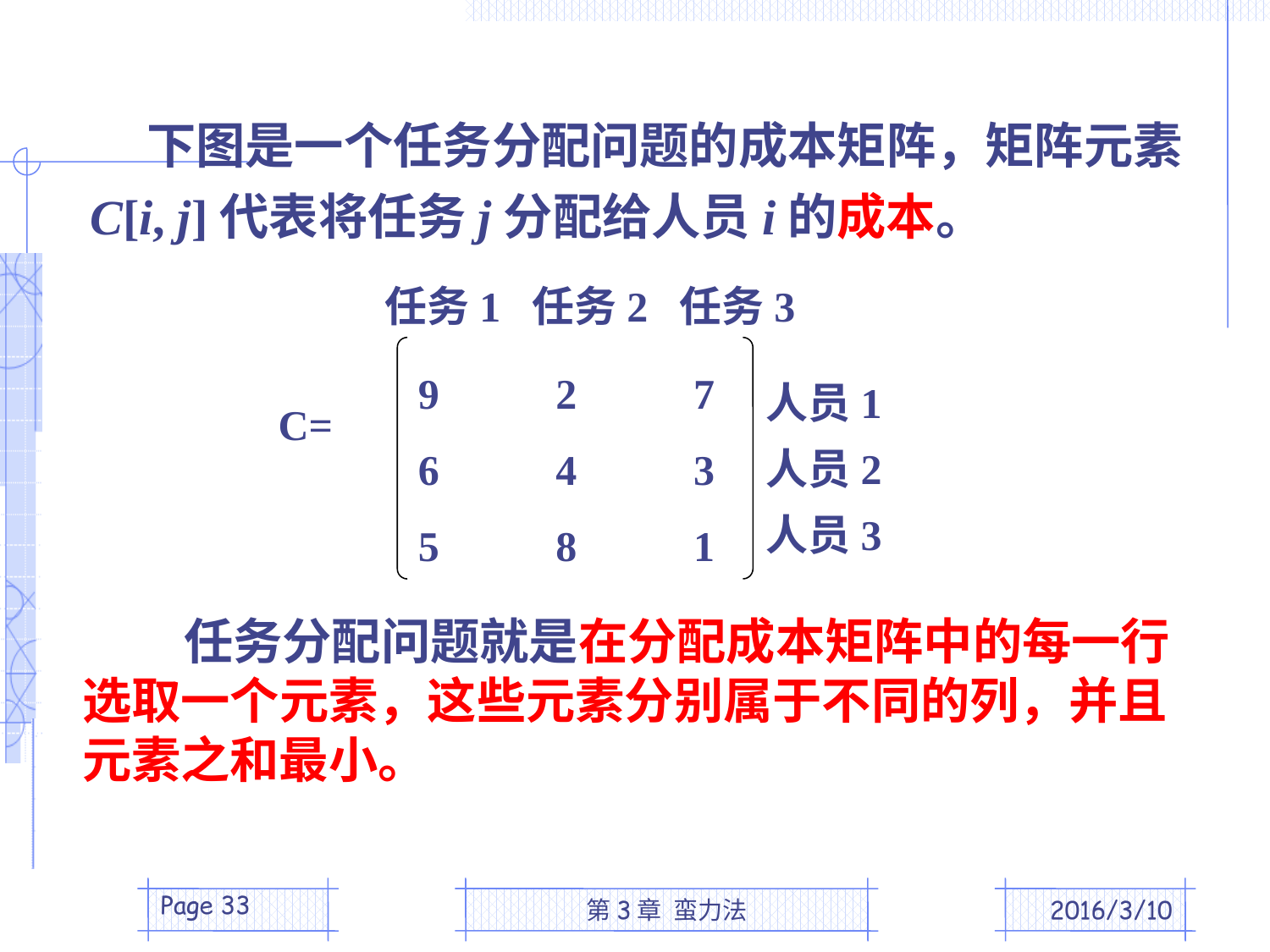

下图是一个任务分配问题的成本矩阵，矩阵元素C[i, j]代表将任务j分配给人员i的成本。

C=
任务1  任务2  任务3
 9           2           7
 6           4           3
 5           8           1
人员1
人员2
人员3
        任务分配问题就是在分配成本矩阵中的每一行选取一个元素，这些元素分别属于不同的列，并且元素之和最小。
Page 33
第3章  蛮力法
2016/3/10